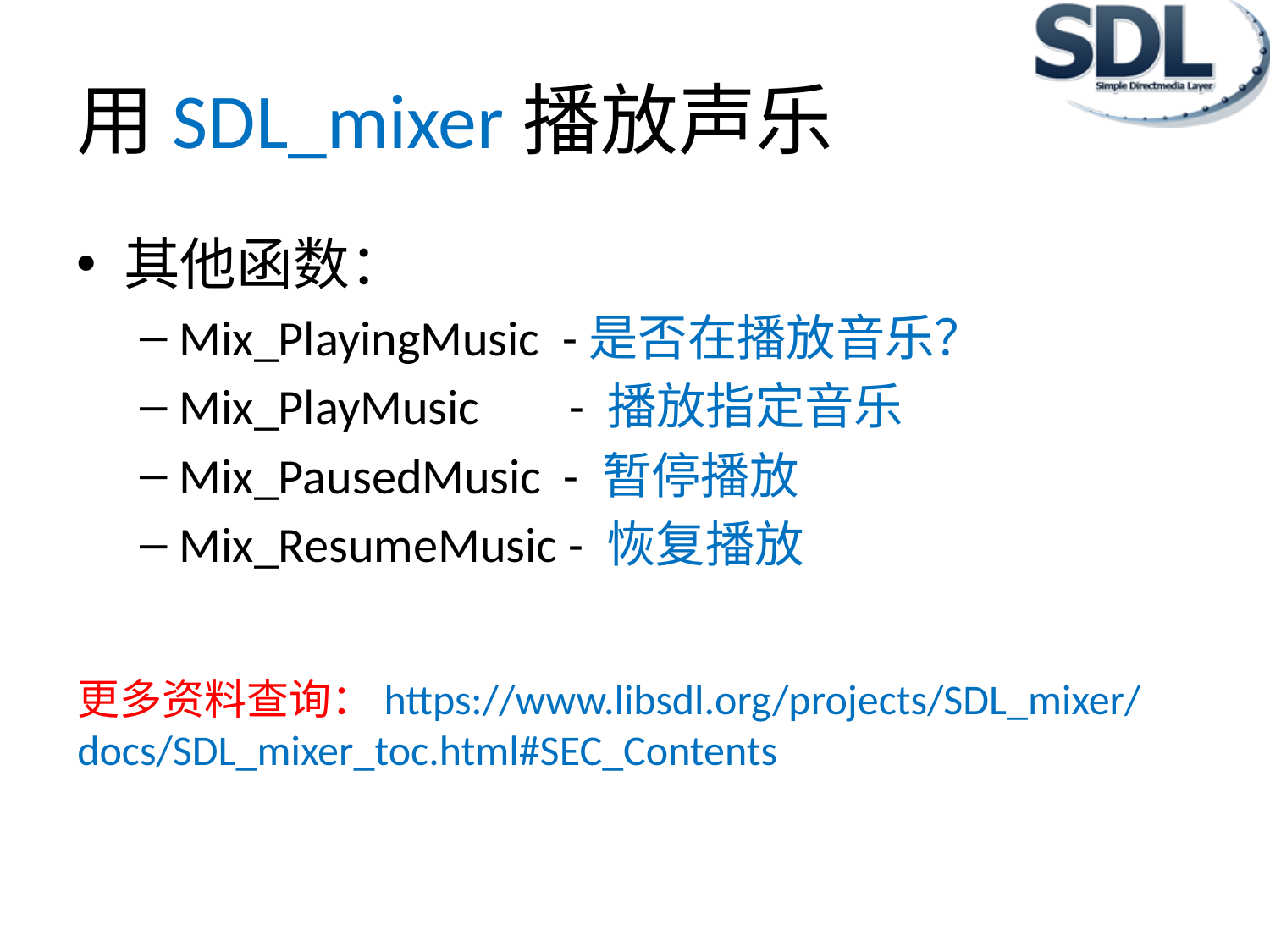

# 用SDL_mixer播放声乐
其他函数：
Mix_PlayingMusic  -是否在播放音乐？
Mix_PlayMusic        - 播放指定音乐
Mix_PausedMusic  - 暂停播放
Mix_ResumeMusic - 恢复播放
更多资料查询：https://www.libsdl.org/projects/SDL_mixer/docs/SDL_mixer_toc.html#SEC_Contents